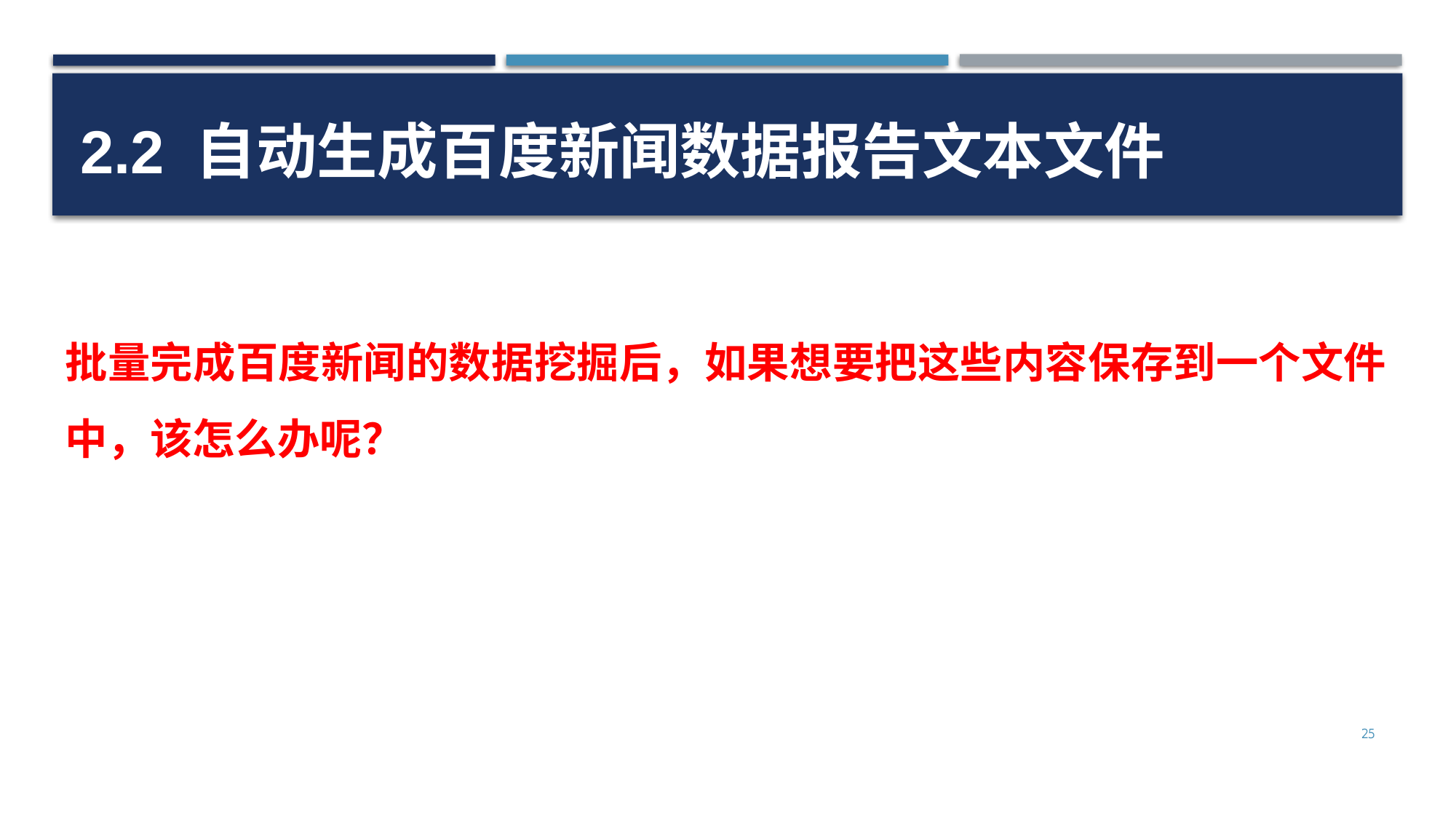

2.2 自动生成百度新闻数据报告文本文件
批量完成百度新闻的数据挖掘后，如果想要把这些内容保存到一个文件中，该怎么办呢？
25